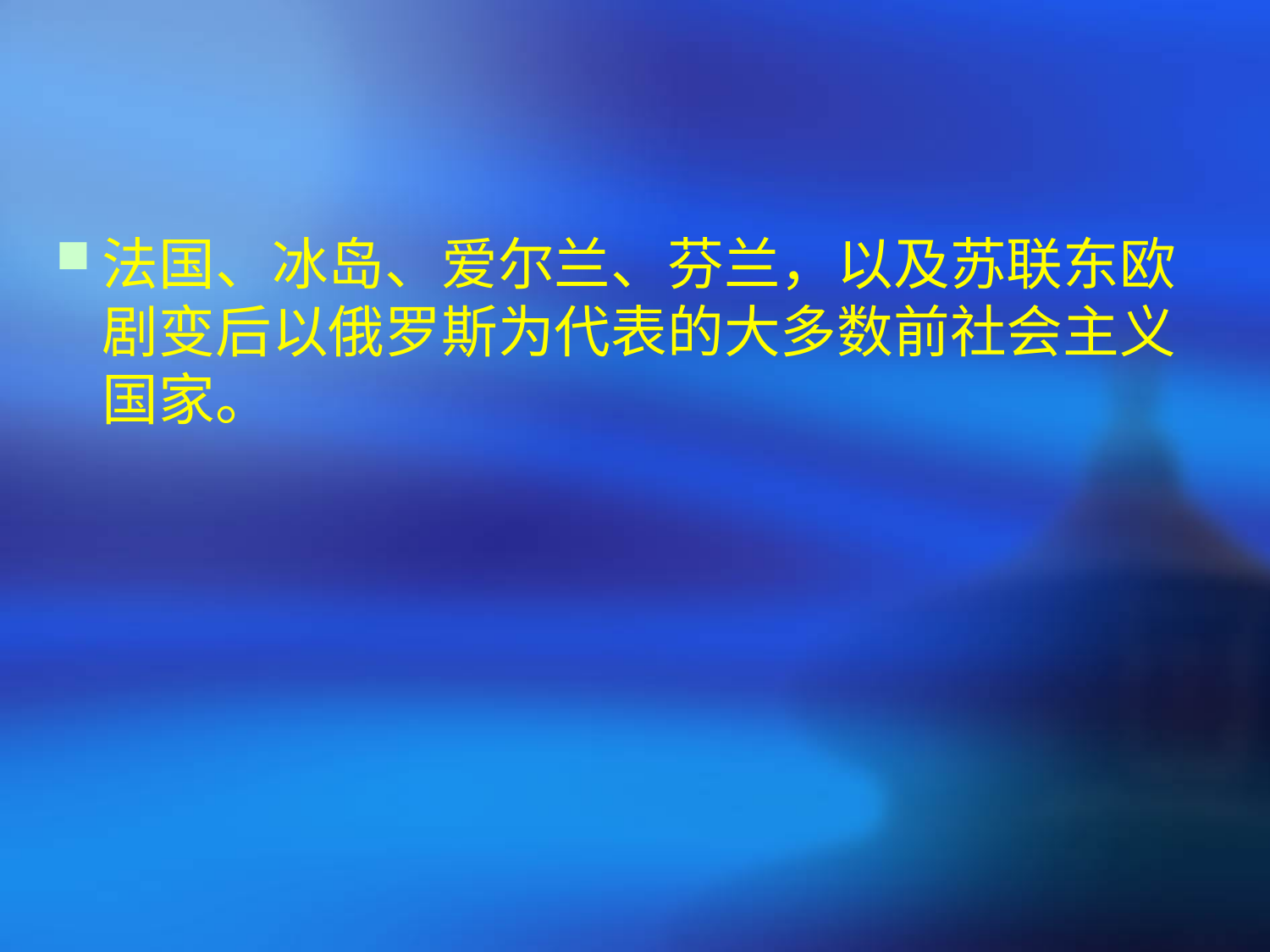

法国、冰岛、爱尔兰、芬兰，以及苏联东欧剧变后以俄罗斯为代表的大多数前社会主义国家。